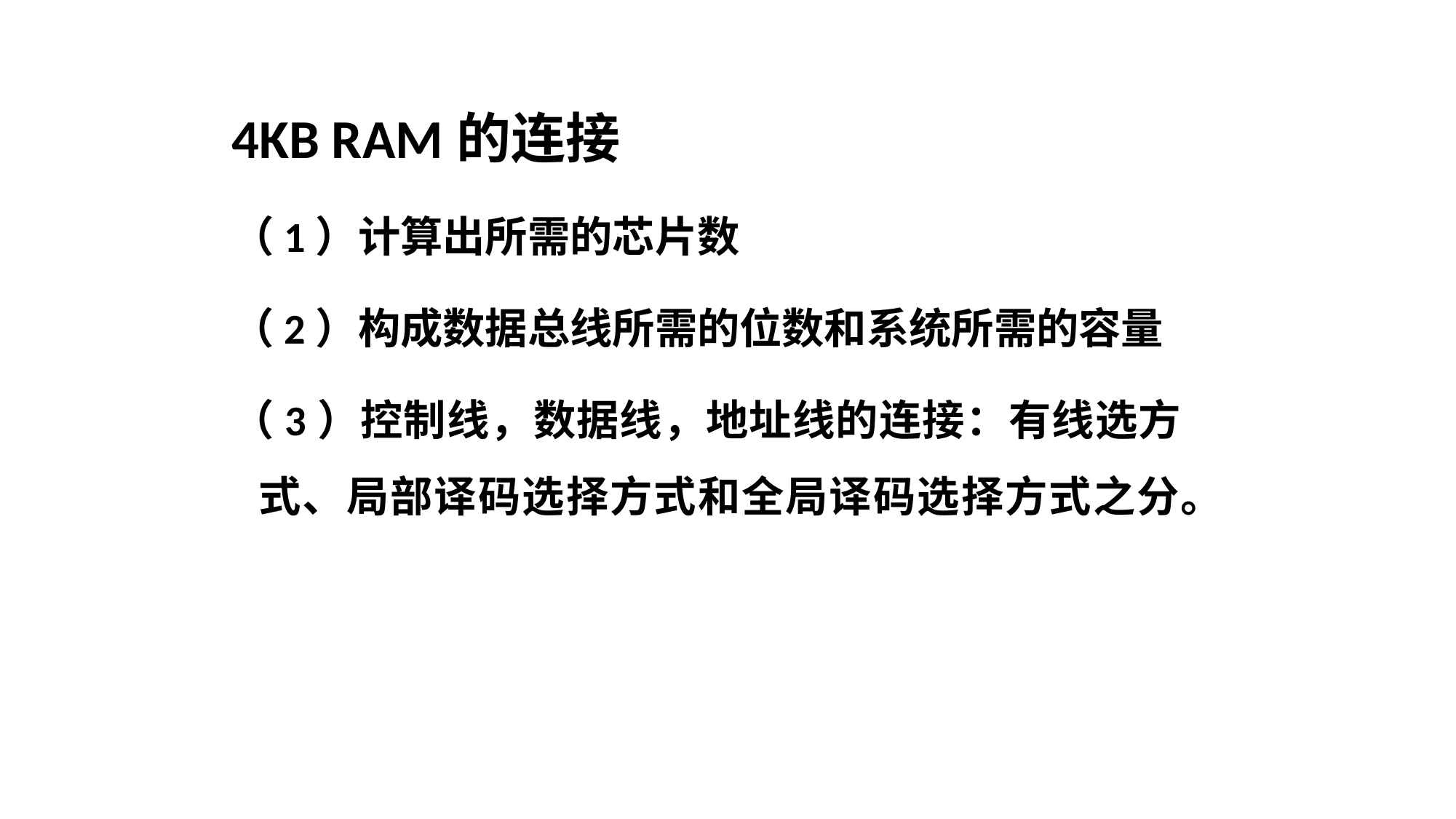

4KB RAM的连接
（1）计算出所需的芯片数
（2）构成数据总线所需的位数和系统所需的容量
（3）控制线，数据线，地址线的连接：有线选方式、局部译码选择方式和全局译码选择方式之分。